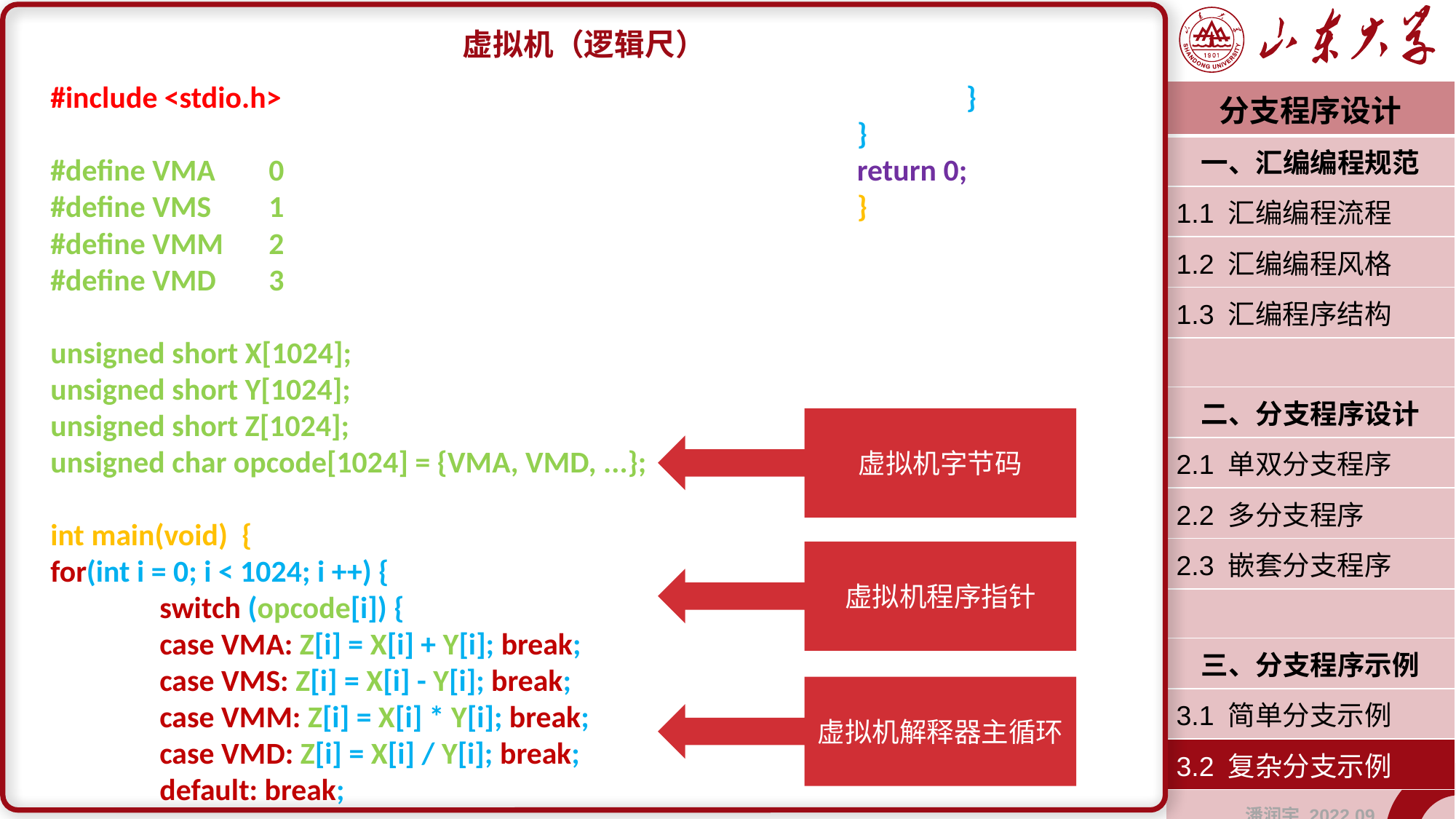

虚拟机（逻辑尺）
#include <stdio.h>

#define VMA	0
#define VMS	1
#define VMM	2
#define VMD	3

unsigned short X[1024];
unsigned short Y[1024];
unsigned short Z[1024];
unsigned char opcode[1024] = {VMA, VMD, ...};

int main(void)  {
for(int i = 0; i < 1024; i ++) {
	switch (opcode[i]) {
	case VMA: Z[i] = X[i] + Y[i]; break;
	case VMS: Z[i] = X[i] - Y[i]; break;
	case VMM: Z[i] = X[i] * Y[i]; break;
	case VMD: Z[i] = X[i] / Y[i]; break;
	default: break;
	}
}
return 0;
}
| 分支程序设计 |
| --- |
| 一、汇编编程规范 |
| 1.1 汇编编程流程 |
| 1.2 汇编编程风格 |
| 1.3 汇编程序结构 |
|  |
| 二、分支程序设计 |
| 2.1 单双分支程序 |
| 2.2 多分支程序 |
| 2.3 嵌套分支程序 |
|  |
| 三、分支程序示例 |
| 3.1 简单分支示例 |
| 3.2 复杂分支示例 |
| 潘润宇 2022.09 |
虚拟机字节码
虚拟机程序指针
虚拟机解释器主循环